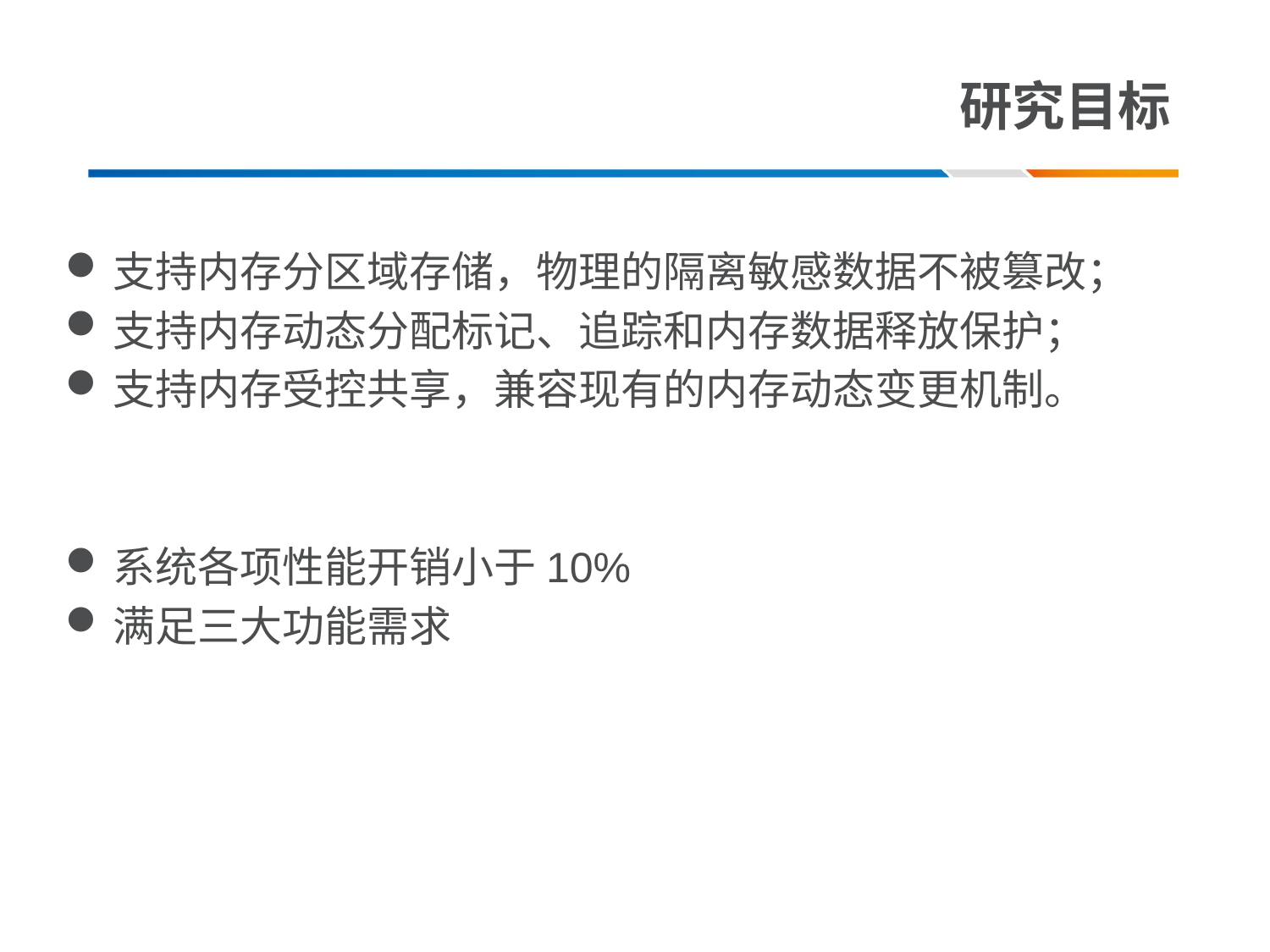

# 研究目标
支持内存分区域存储，物理的隔离敏感数据不被篡改；
支持内存动态分配标记、追踪和内存数据释放保护；
支持内存受控共享，兼容现有的内存动态变更机制。

系统各项性能开销小于10%
满足三大功能需求